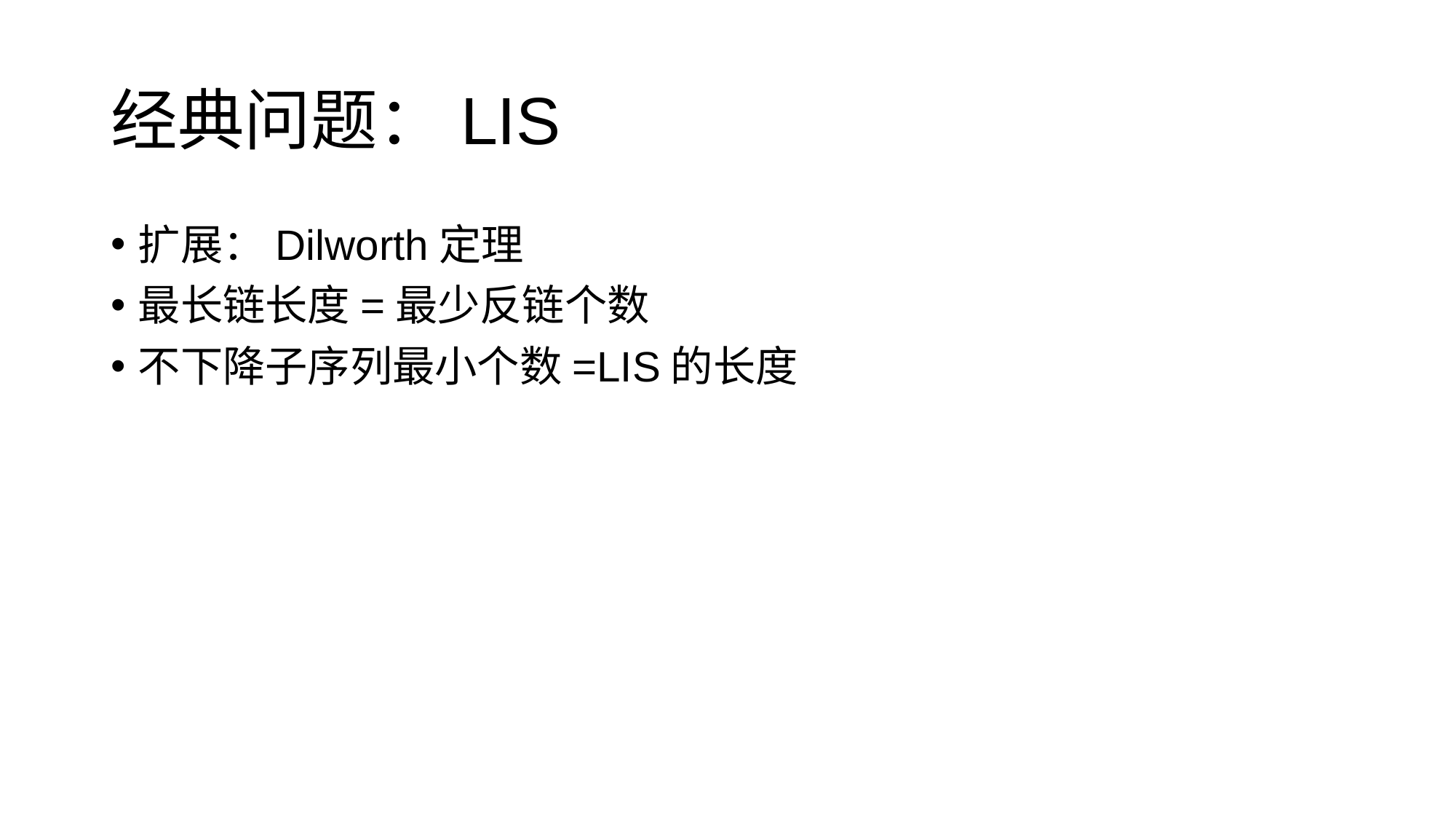

# 经典问题：LIS
扩展：Dilworth定理
最长链长度=最少反链个数
不下降子序列最小个数=LIS的长度